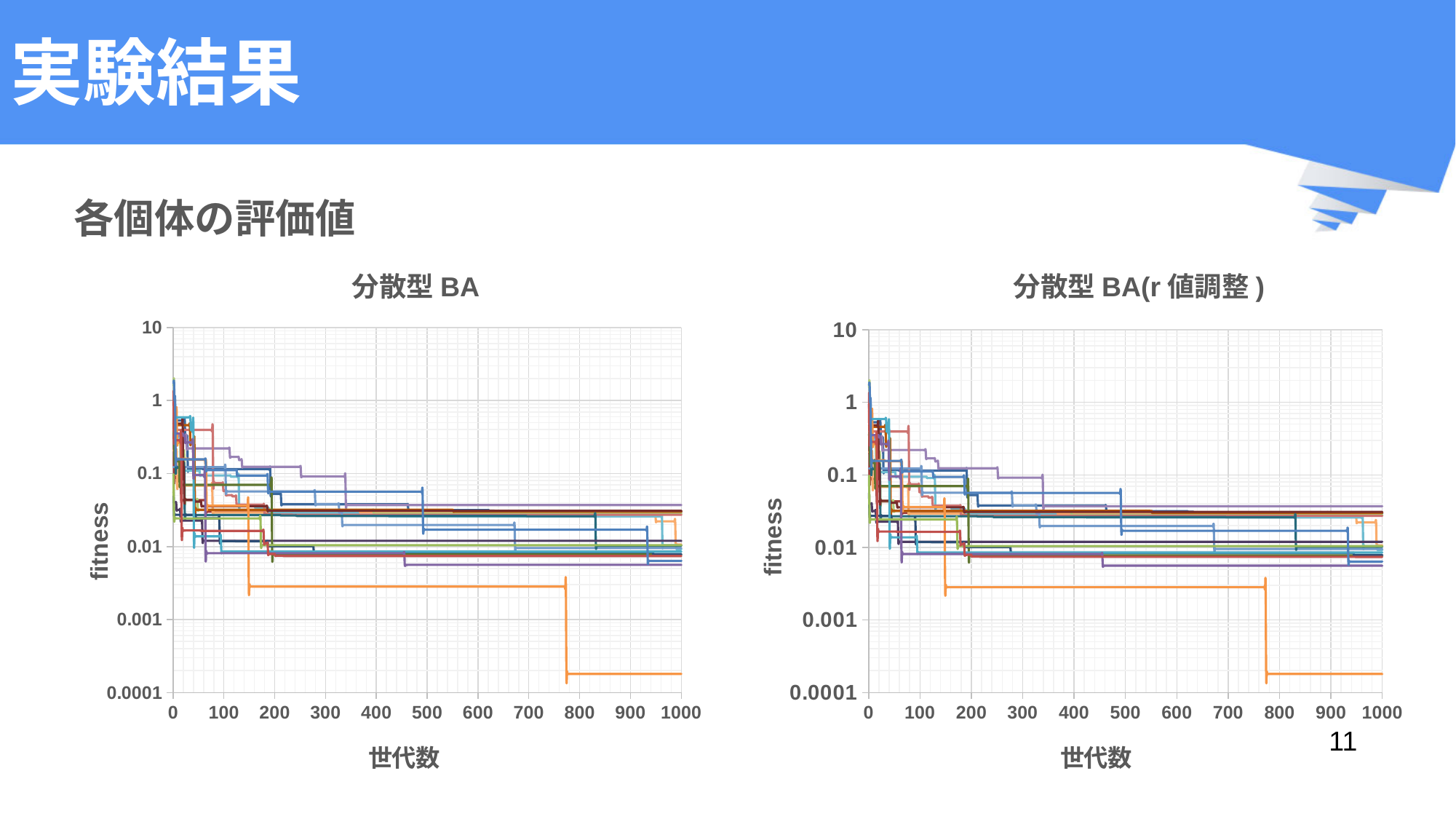

# 実験結果
各個体の評価値
分散型BA
分散型BA(r値調整)

### Chart

| Category |  |  |  |  |  |  |  |  |  |  |  |  |  |  |  |  |  |  |  |  |
|---|---|---|---|---|---|---|---|---|---|---|---|---|---|---|---|---|---|---|---|---|

### Chart

| Category |  |  |  |  |  |  |  |  |  |  |  |  |  |  |  |  |  |  |  |  |
|---|---|---|---|---|---|---|---|---|---|---|---|---|---|---|---|---|---|---|---|---|
11